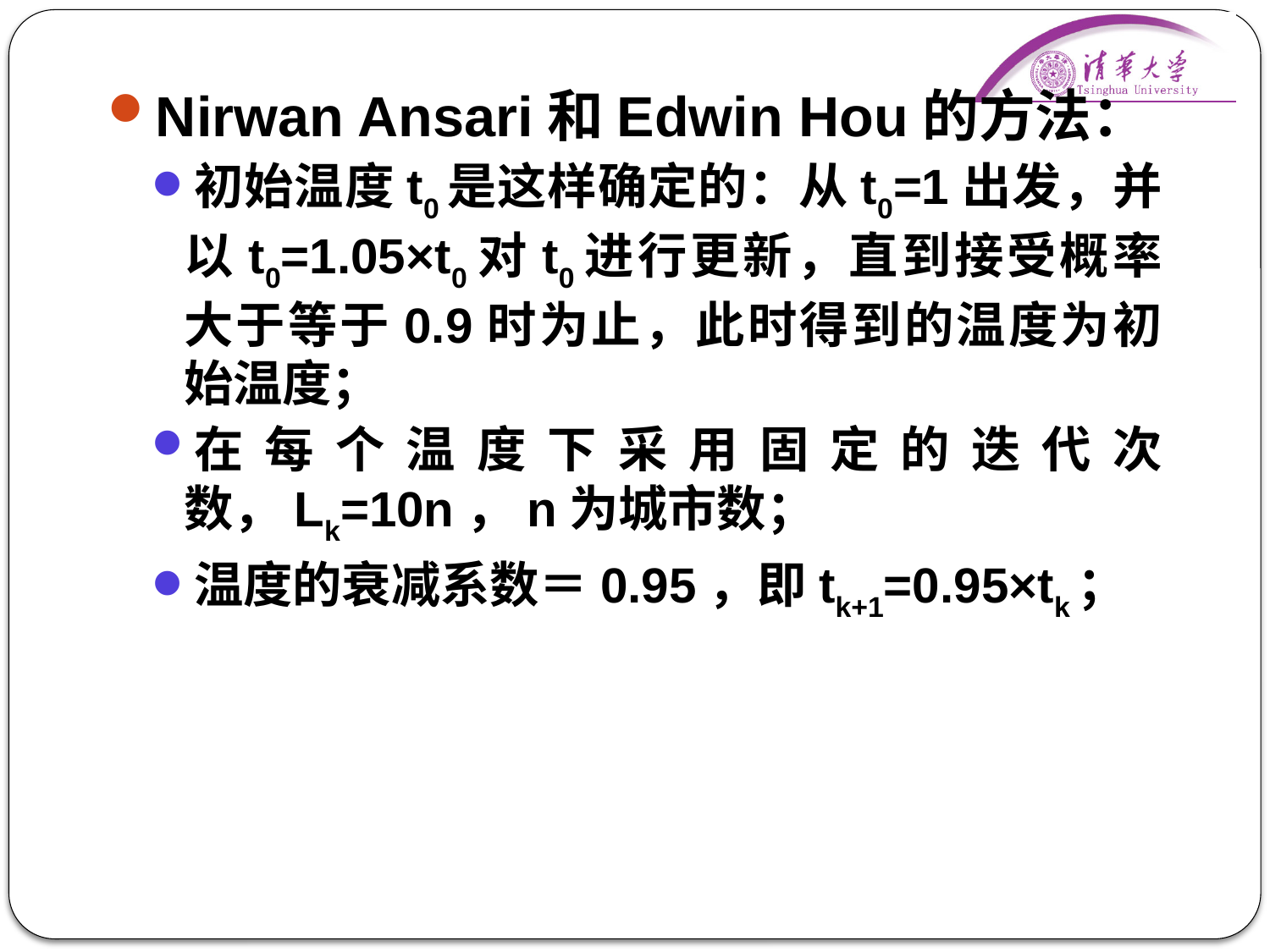

Nirwan Ansari和Edwin Hou的方法：
初始温度t0是这样确定的：从t0=1出发，并以t0=1.05×t0对t0进行更新，直到接受概率大于等于0.9时为止，此时得到的温度为初始温度；
在每个温度下采用固定的迭代次数，Lk=10n，n为城市数；
温度的衰减系数＝0.95，即tk+1=0.95×tk；